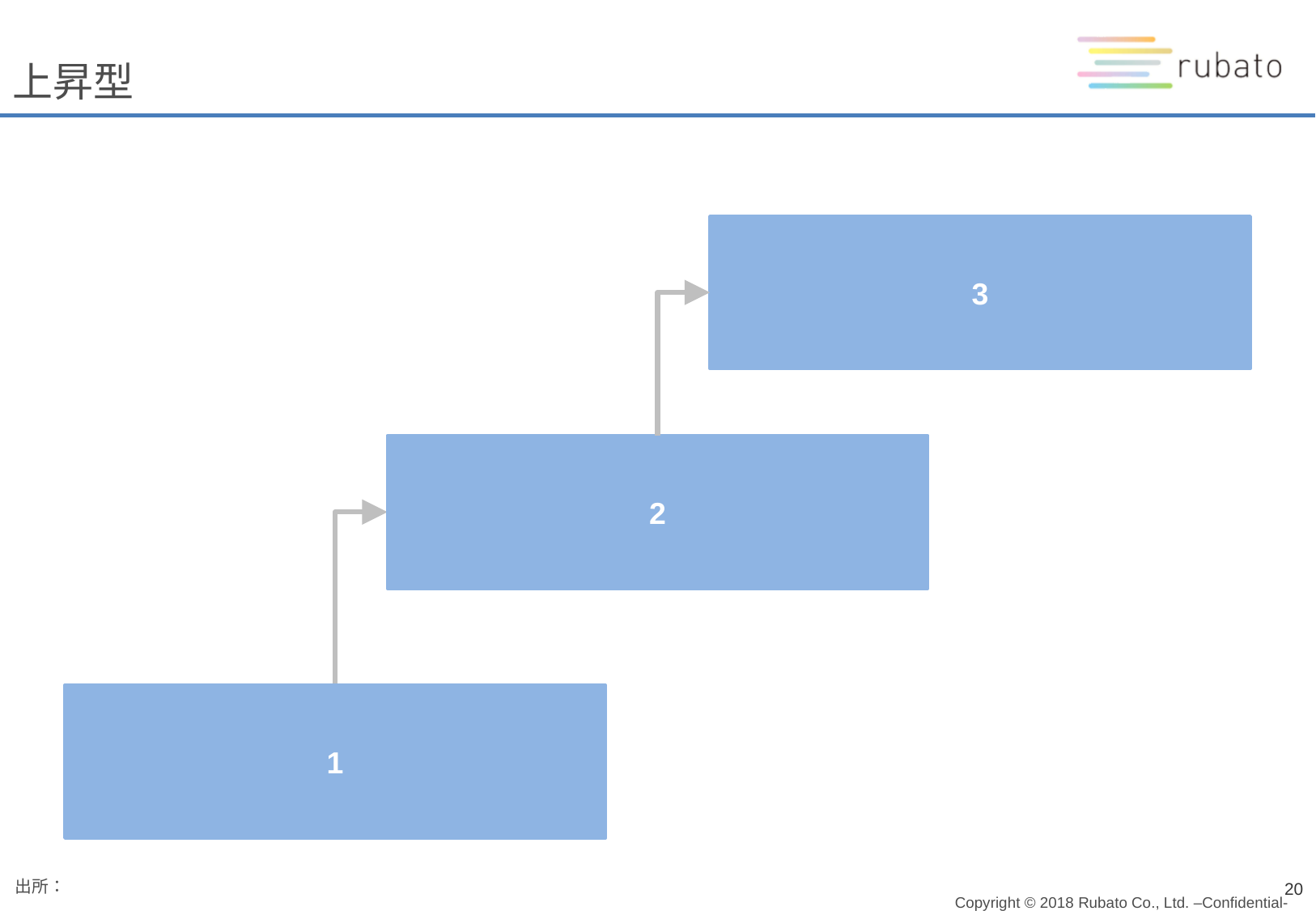

# 上昇型

3
2
1
出所：
20